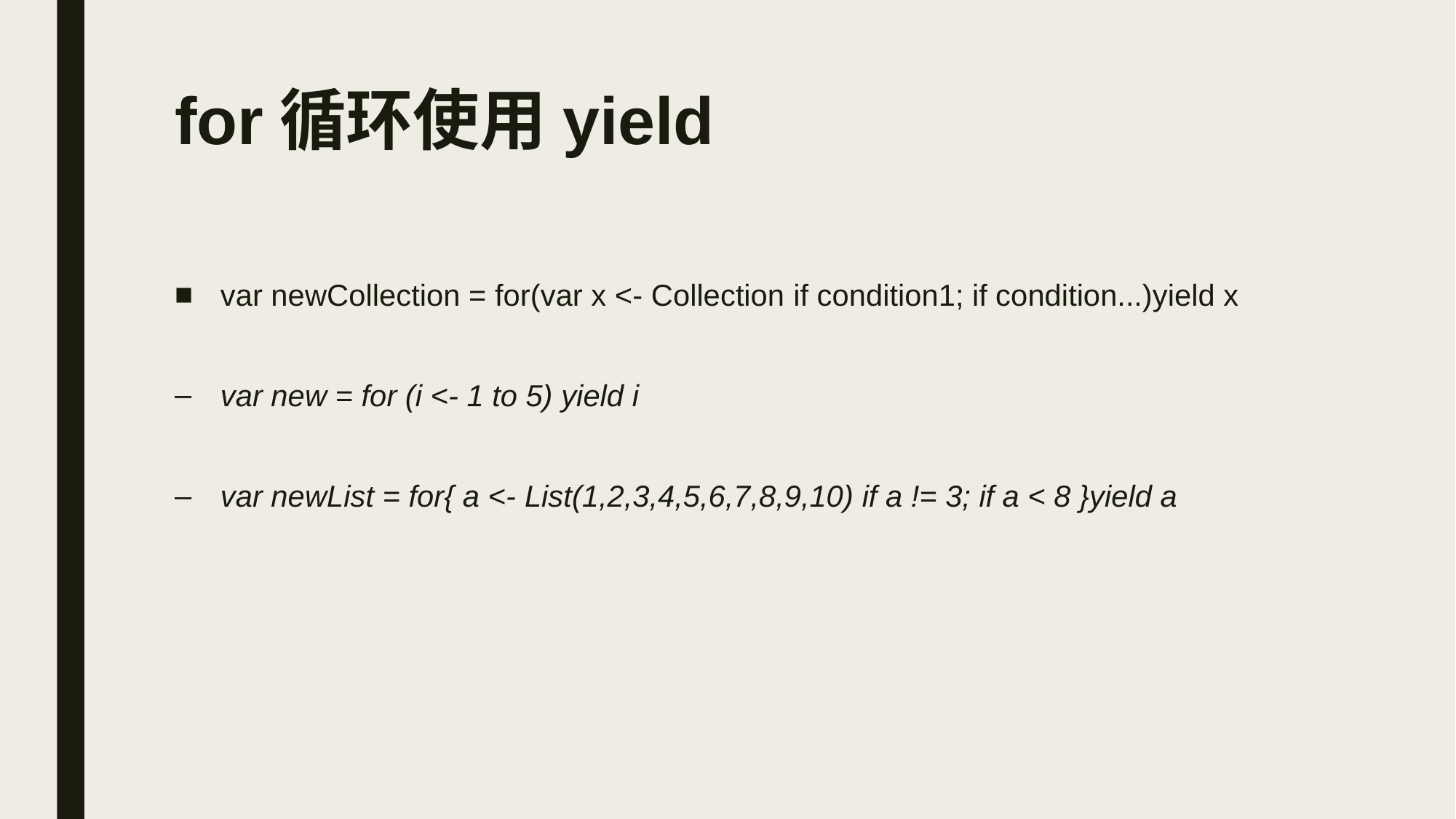

# for循环使用yield
var newCollection = for(var x <- Collection if condition1; if condition...)yield x

var new = for (i <- 1 to 5) yield i

var newList = for{ a <- List(1,2,3,4,5,6,7,8,9,10) if a != 3; if a < 8 }yield a